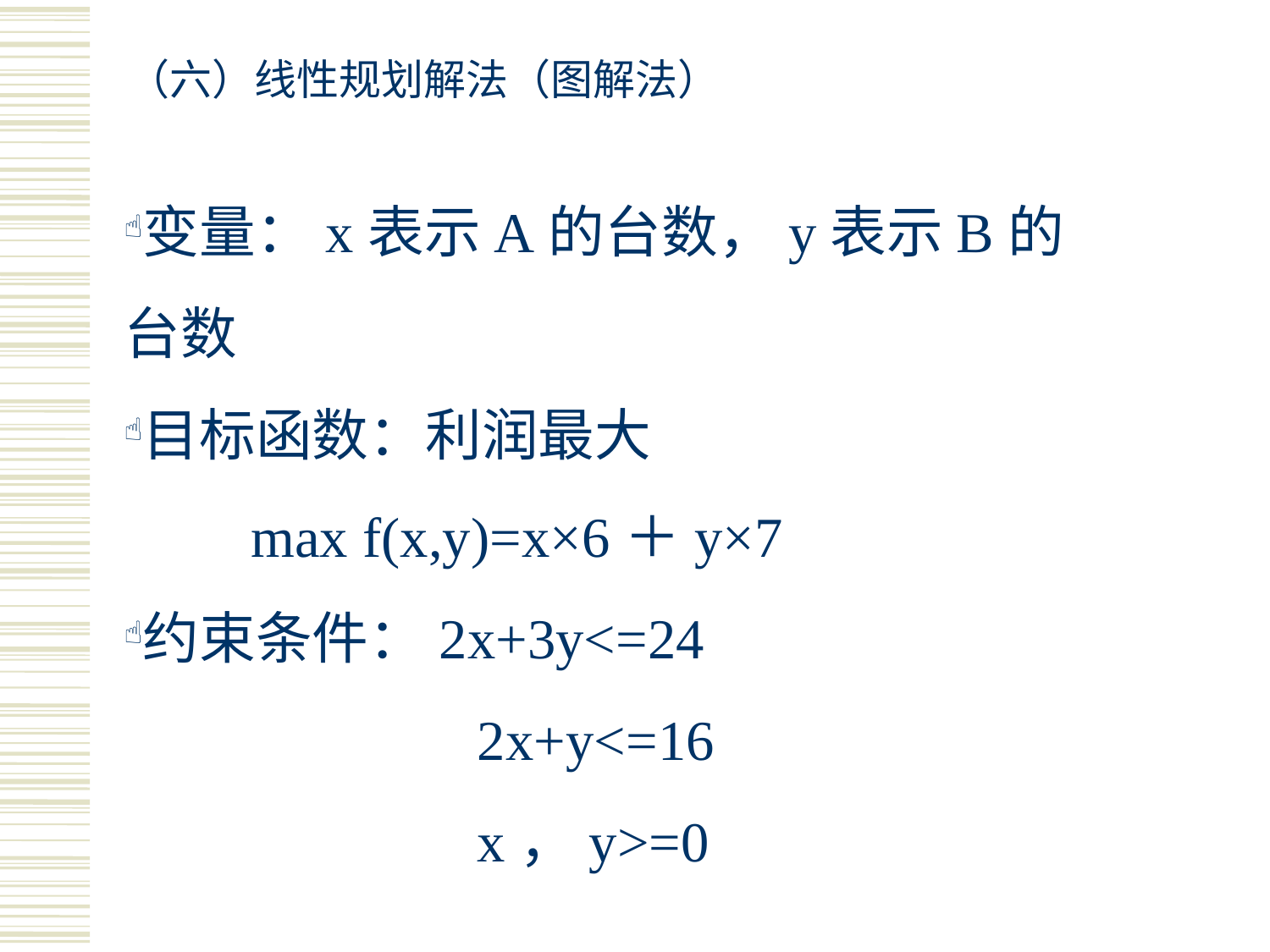

# （六）线性规划解法（图解法）
变量：x表示A的台数，y表示B的台数
目标函数：利润最大
	max f(x,y)=x×6＋y×7
约束条件：2x+3y<=24
		       2x+y<=16
		       x，y>=0